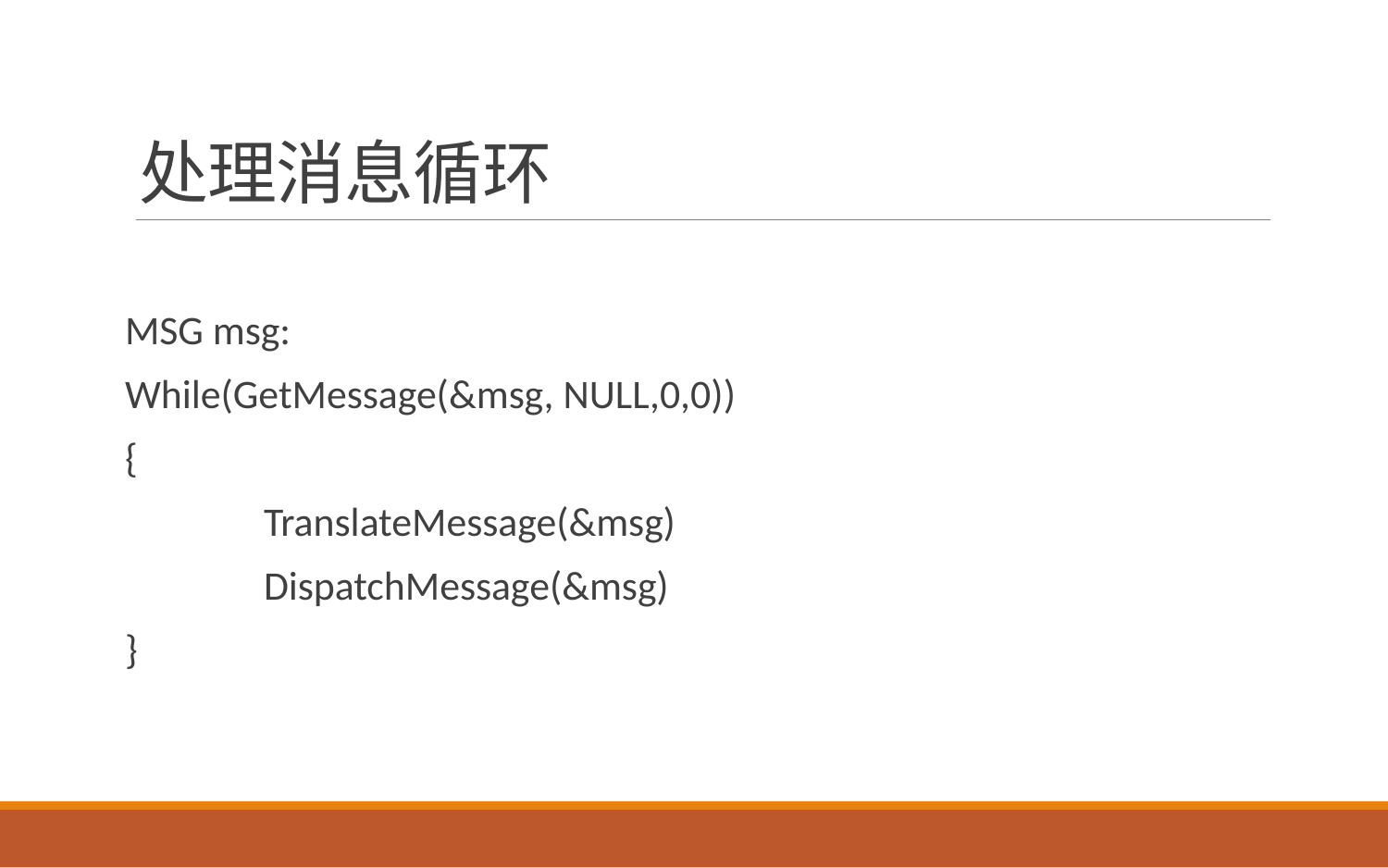

# 处理消息循环

MSG msg:
While(GetMessage(&msg, NULL,0,0))
{
	TranslateMessage(&msg)
	DispatchMessage(&msg)
}